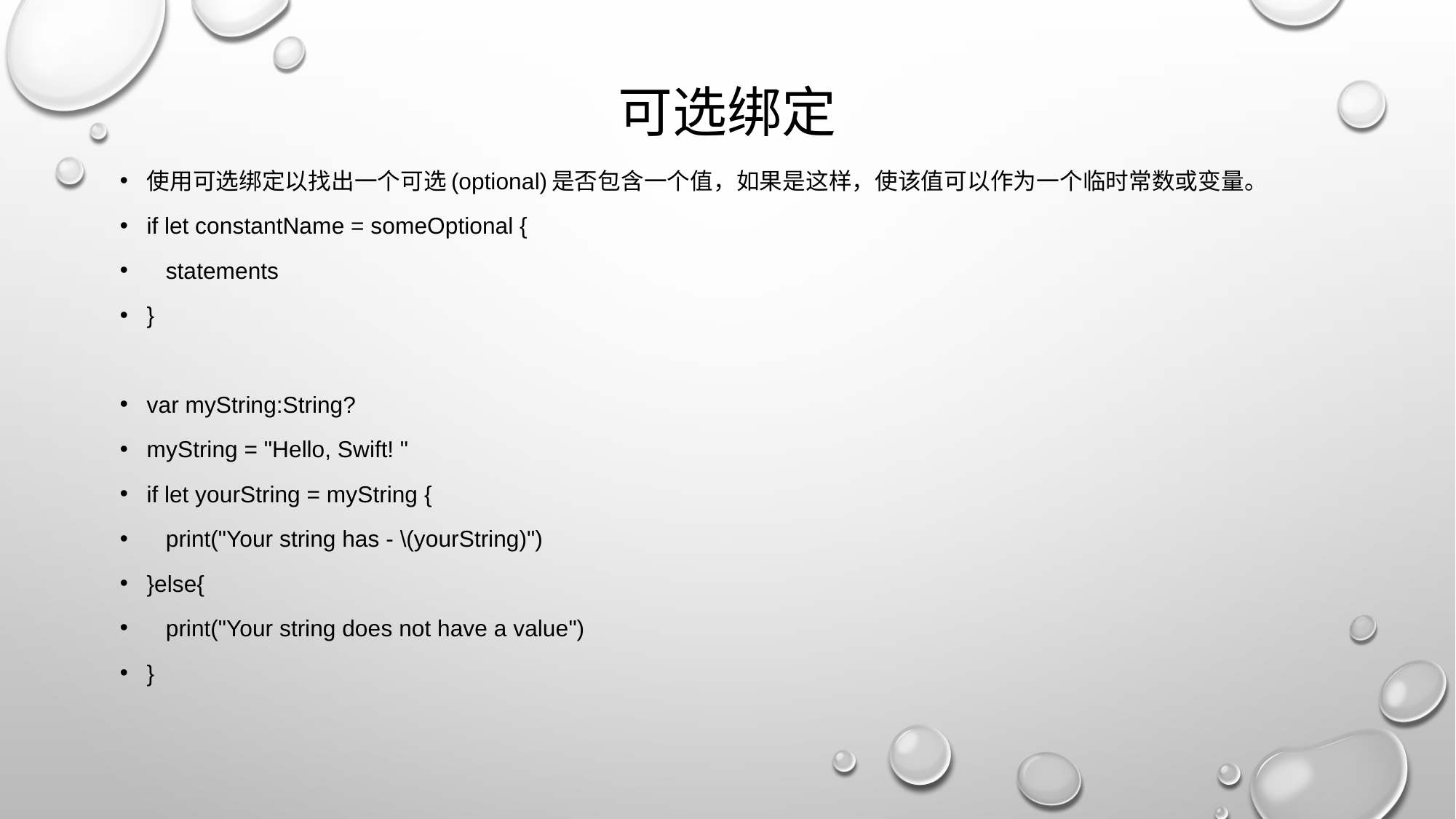

# 可选绑定
使用可选绑定以找出一个可选(optional)是否包含一个值，如果是这样，使该值可以作为一个临时常数或变量。
if let constantName = someOptional {
   statements
}

var myString:String?
myString = "Hello, Swift! "
if let yourString = myString {
   print("Your string has - \(yourString)")
}else{
   print("Your string does not have a value")
}